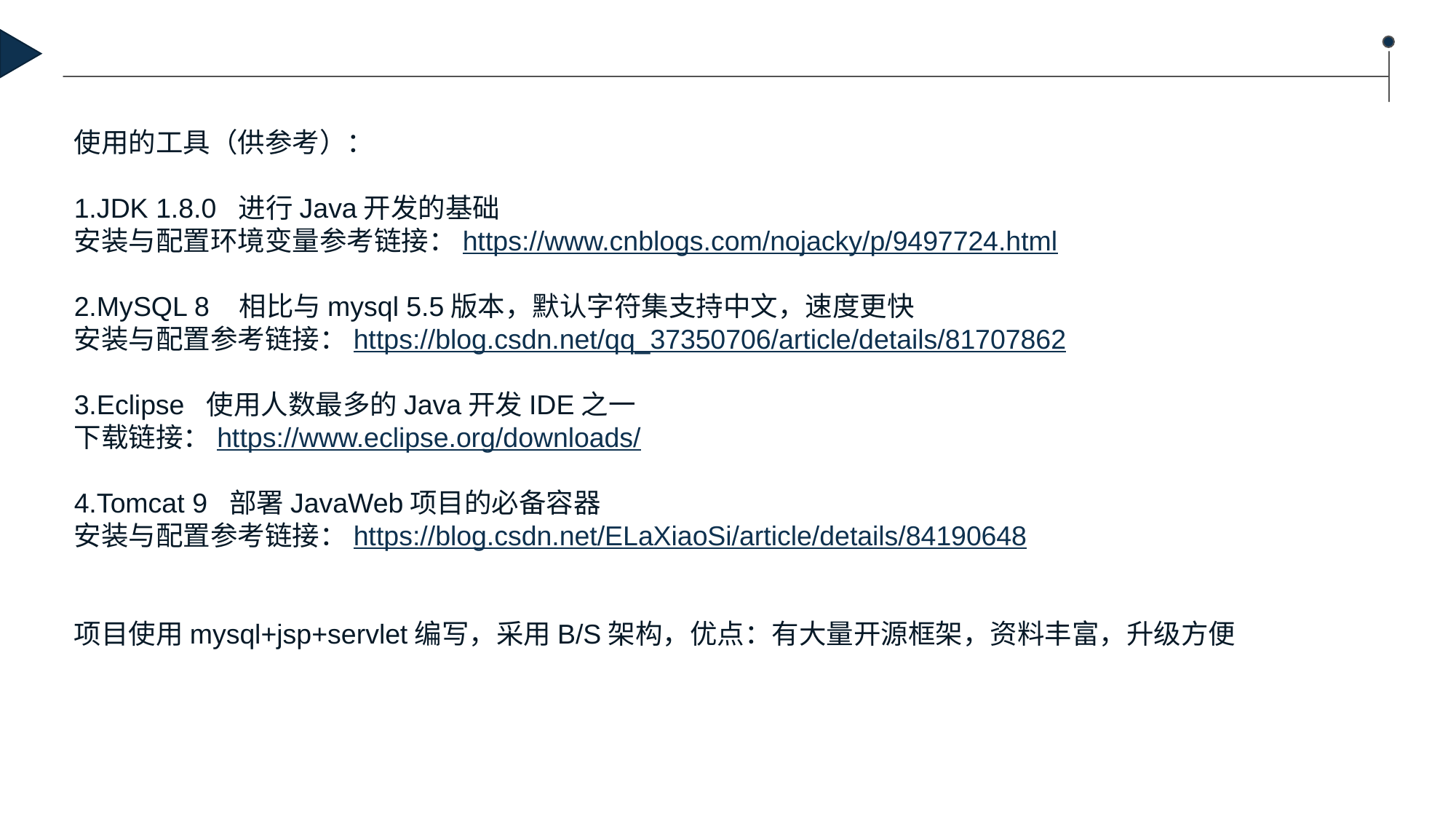

使用的工具（供参考）：

1.JDK 1.8.0  进行Java开发的基础
安装与配置环境变量参考链接：https://www.cnblogs.com/nojacky/p/9497724.html

2.MySQL 8   相比与mysql 5.5版本，默认字符集支持中文，速度更快
安装与配置参考链接：https://blog.csdn.net/qq_37350706/article/details/81707862

3.Eclipse  使用人数最多的Java开发IDE之一
下载链接：https://www.eclipse.org/downloads/

4.Tomcat 9  部署JavaWeb项目的必备容器
安装与配置参考链接：https://blog.csdn.net/ELaXiaoSi/article/details/84190648

项目使用mysql+jsp+servlet编写，采用B/S架构，优点：有大量开源框架，资料丰富，升级方便